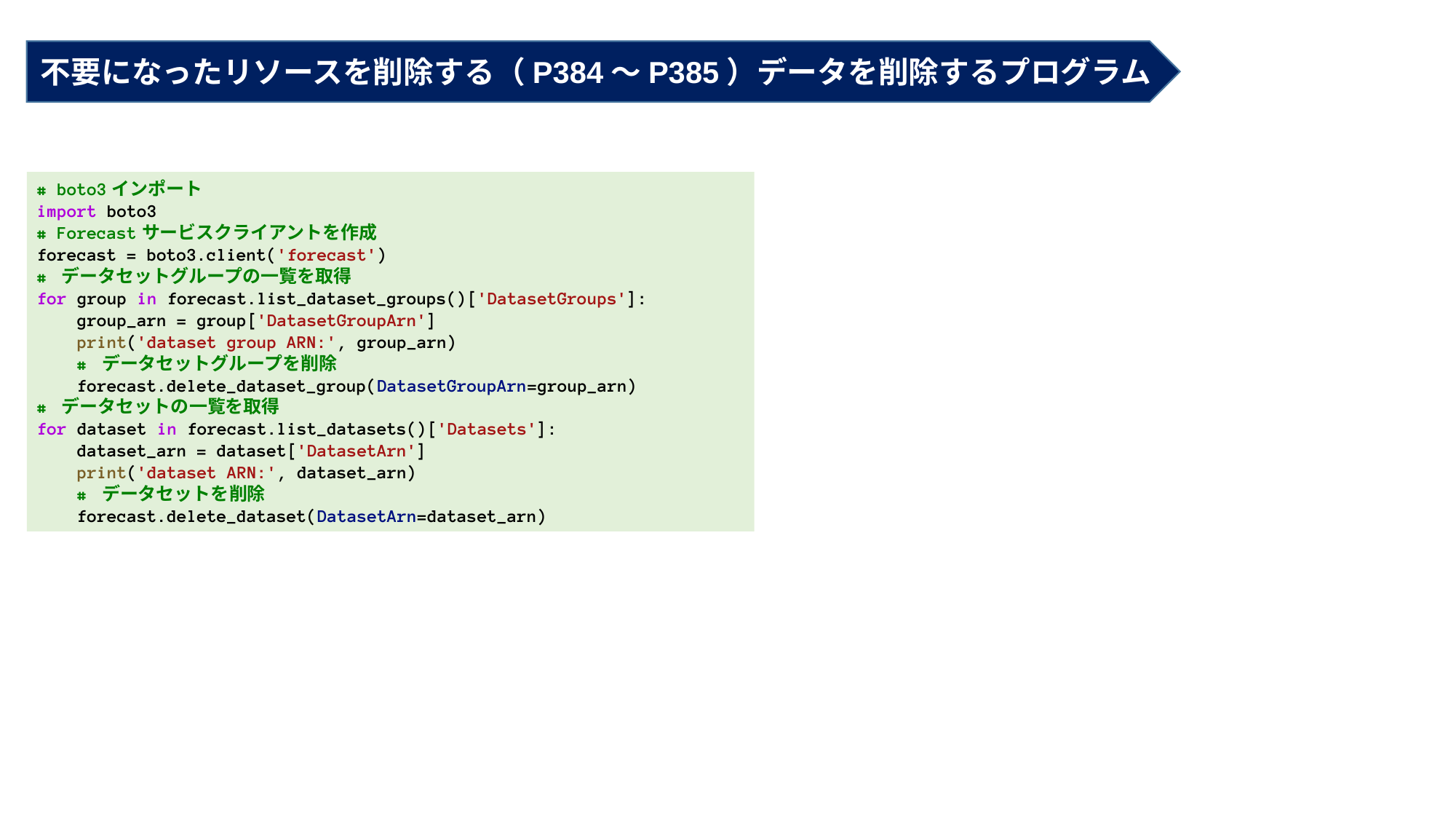

不要になったリソースを削除する（P384～P385）データを削除するプログラム
# boto3インポート
import boto3
# Forecastサービスクライアントを作成
forecast = boto3.client('forecast')
# データセットグループの一覧を取得
for group in forecast.list_dataset_groups()['DatasetGroups']:
    group_arn = group['DatasetGroupArn']
    print('dataset group ARN:', group_arn)
    # データセットグループを削除
    forecast.delete_dataset_group(DatasetGroupArn=group_arn)
# データセットの一覧を取得
for dataset in forecast.list_datasets()['Datasets']:
    dataset_arn = dataset['DatasetArn']
    print('dataset ARN:', dataset_arn)
    # データセットを削除
    forecast.delete_dataset(DatasetArn=dataset_arn)